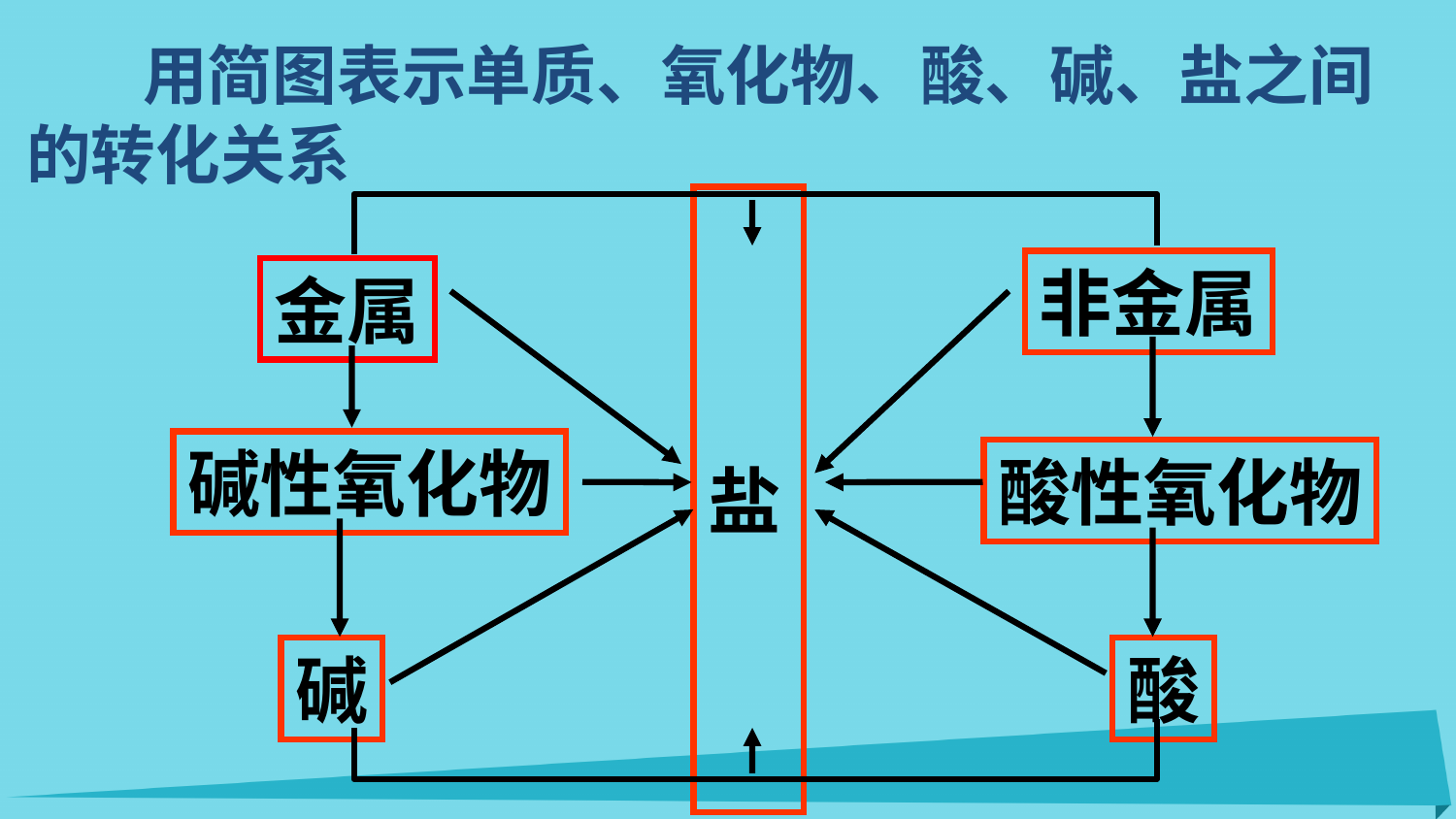

用简图表示单质、氧化物、酸、碱、盐之间的转化关系

盐

非金属
金属

碱性氧化物
酸性氧化物

碱
酸